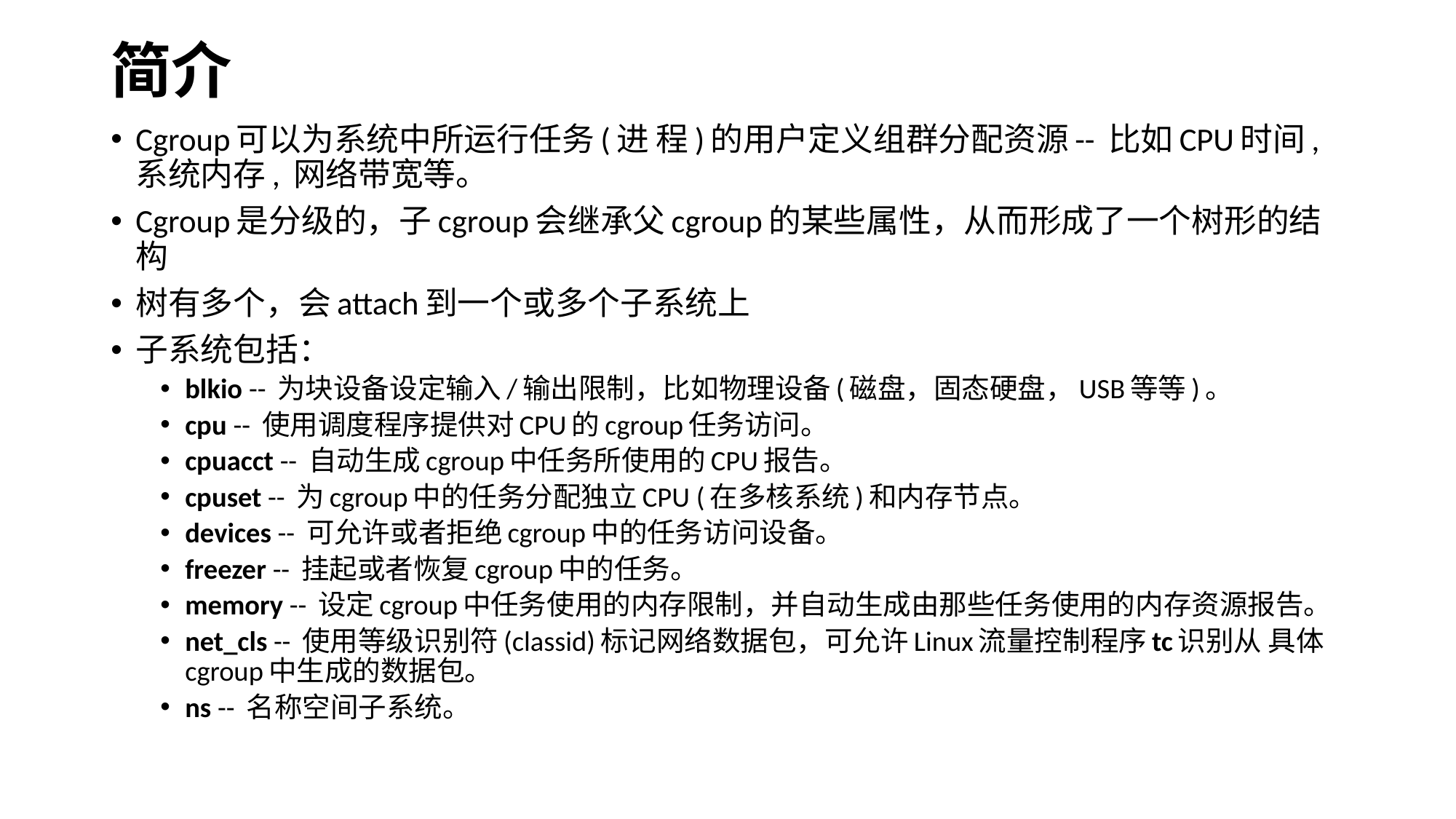

# 简介
Cgroup可以为系统中所运行任务(进 程)的用户定义组群分配资源-- 比如CPU时间, 系统内存, 网络带宽等。
Cgroup是分级的，子cgroup会继承父cgroup的某些属性，从而形成了一个树形的结构
树有多个，会attach到一个或多个子系统上
子系统包括：
blkio -- 为块设备设定输入/输出限制，比如物理设备(磁盘，固态硬盘，USB等等)。
cpu -- 使用调度程序提供对CPU的cgroup任务访问。
cpuacct -- 自动生成cgroup中任务所使用的CPU报告。
cpuset -- 为cgroup中的任务分配独立CPU (在多核系统)和内存节点。
devices -- 可允许或者拒绝cgroup中的任务访问设备。
freezer -- 挂起或者恢复cgroup中的任务。
memory -- 设定cgroup中任务使用的内存限制，并自动生成由那些任务使用的内存资源报告。
net_cls -- 使用等级识别符(classid)标记网络数据包，可允许Linux流量控制程序tc识别从 具体cgroup中生成的数据包。
ns -- 名称空间子系统。